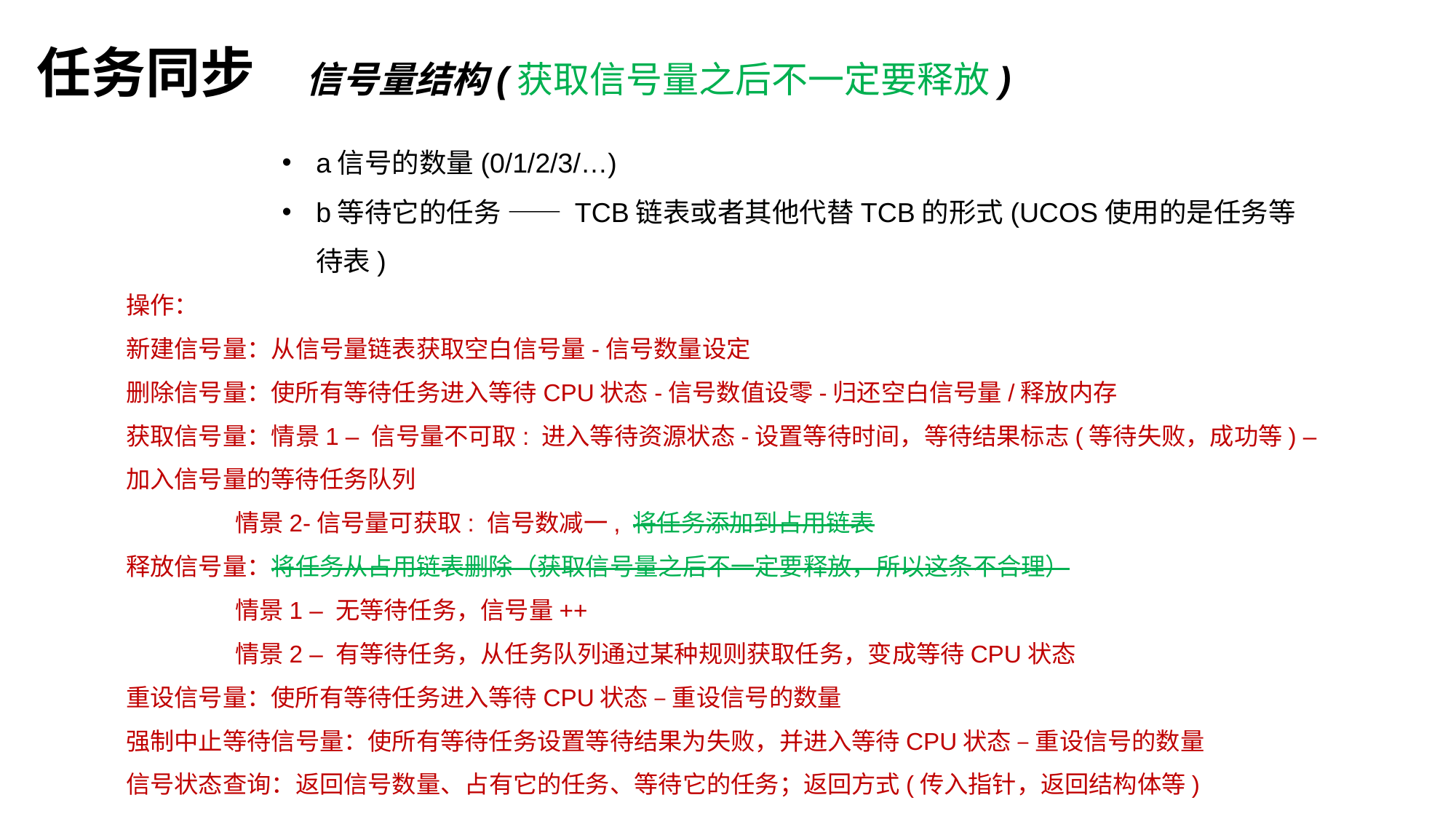

任务同步
# 信号量结构(获取信号量之后不一定要释放)
a信号的数量(0/1/2/3/…)
b等待它的任务 —— TCB链表或者其他代替TCB的形式(UCOS使用的是任务等待表)
操作：
新建信号量：从信号量链表获取空白信号量-信号数量设定
删除信号量：使所有等待任务进入等待CPU状态-信号数值设零-归还空白信号量/释放内存
获取信号量：情景1 – 信号量不可取: 进入等待资源状态-设置等待时间，等待结果标志(等待失败，成功等) – 加入信号量的等待任务队列
	情景2-信号量可获取: 信号数减一, 将任务添加到占用链表
释放信号量：将任务从占用链表删除（获取信号量之后不一定要释放，所以这条不合理）
	情景1 – 无等待任务，信号量++
	情景2 – 有等待任务，从任务队列通过某种规则获取任务，变成等待CPU状态
重设信号量：使所有等待任务进入等待CPU状态 – 重设信号的数量
强制中止等待信号量：使所有等待任务设置等待结果为失败，并进入等待CPU状态 – 重设信号的数量
信号状态查询：返回信号数量、占有它的任务、等待它的任务；返回方式(传入指针，返回结构体等)